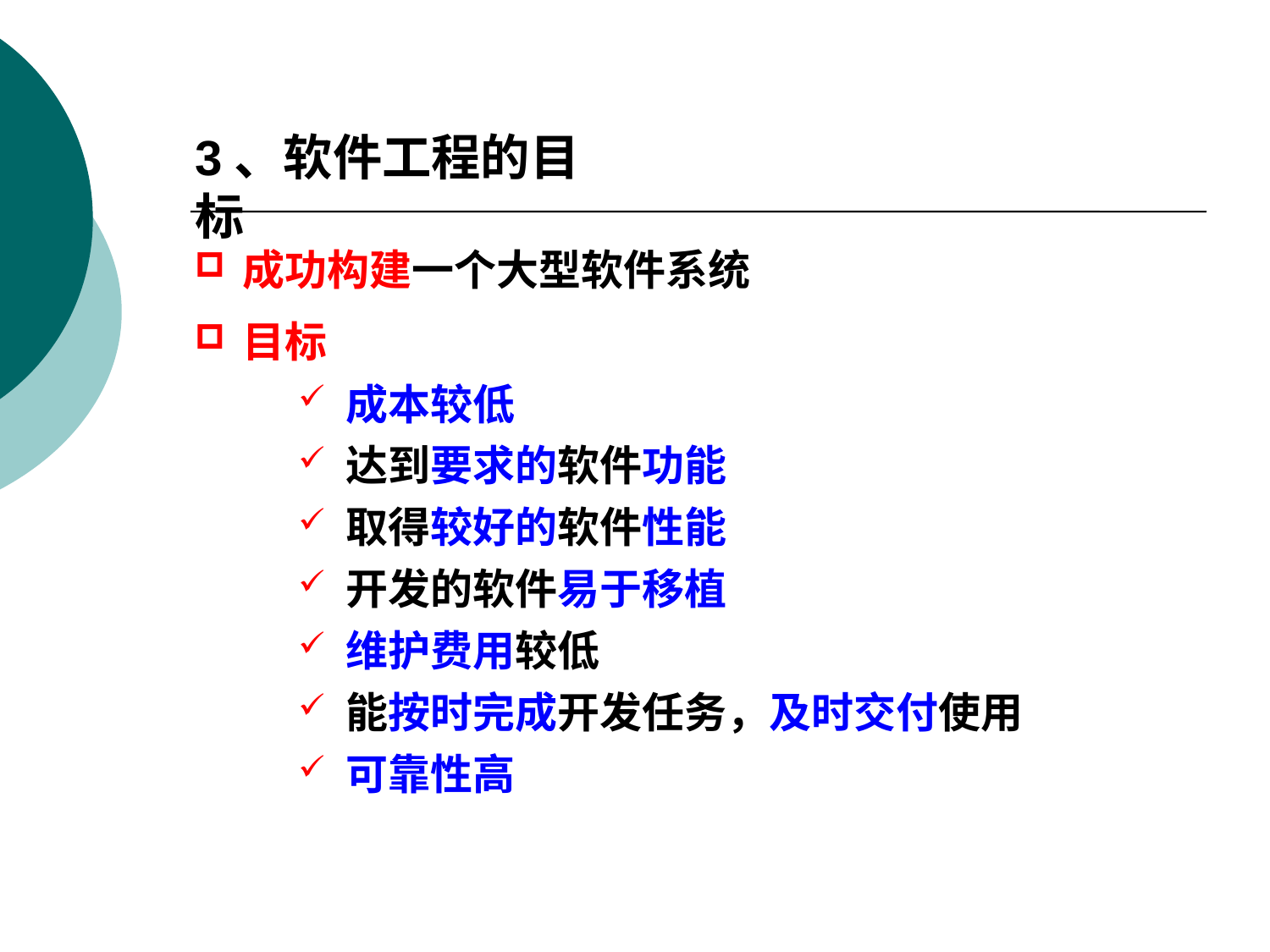

3、软件工程的目标
成功构建一个大型软件系统
目标
成本较低
达到要求的软件功能
取得较好的软件性能
开发的软件易于移植
维护费用较低
能按时完成开发任务，及时交付使用
可靠性高